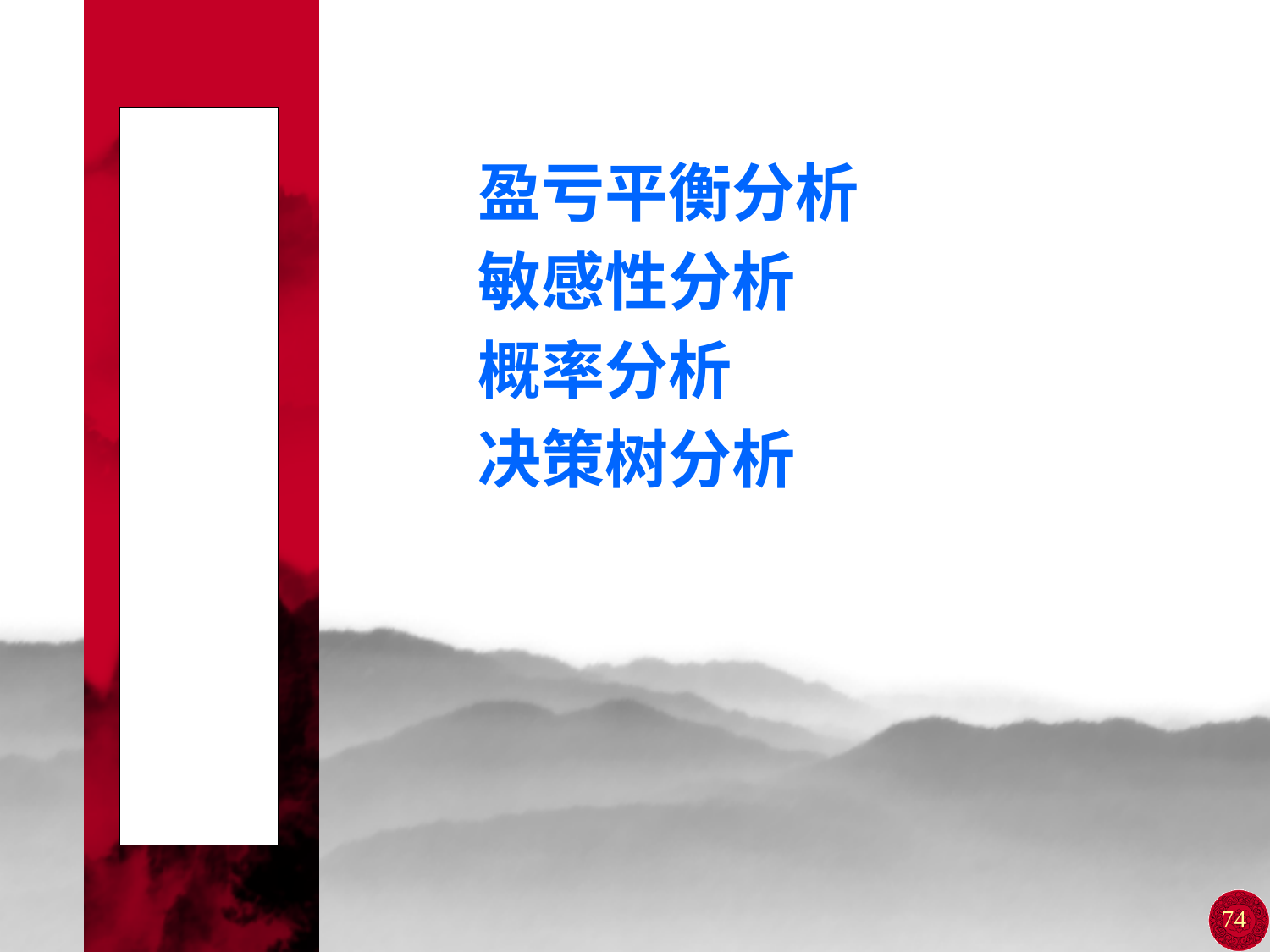

# 主  要  内  容
盈亏平衡分析
敏感性分析
概率分析
决策树分析
74